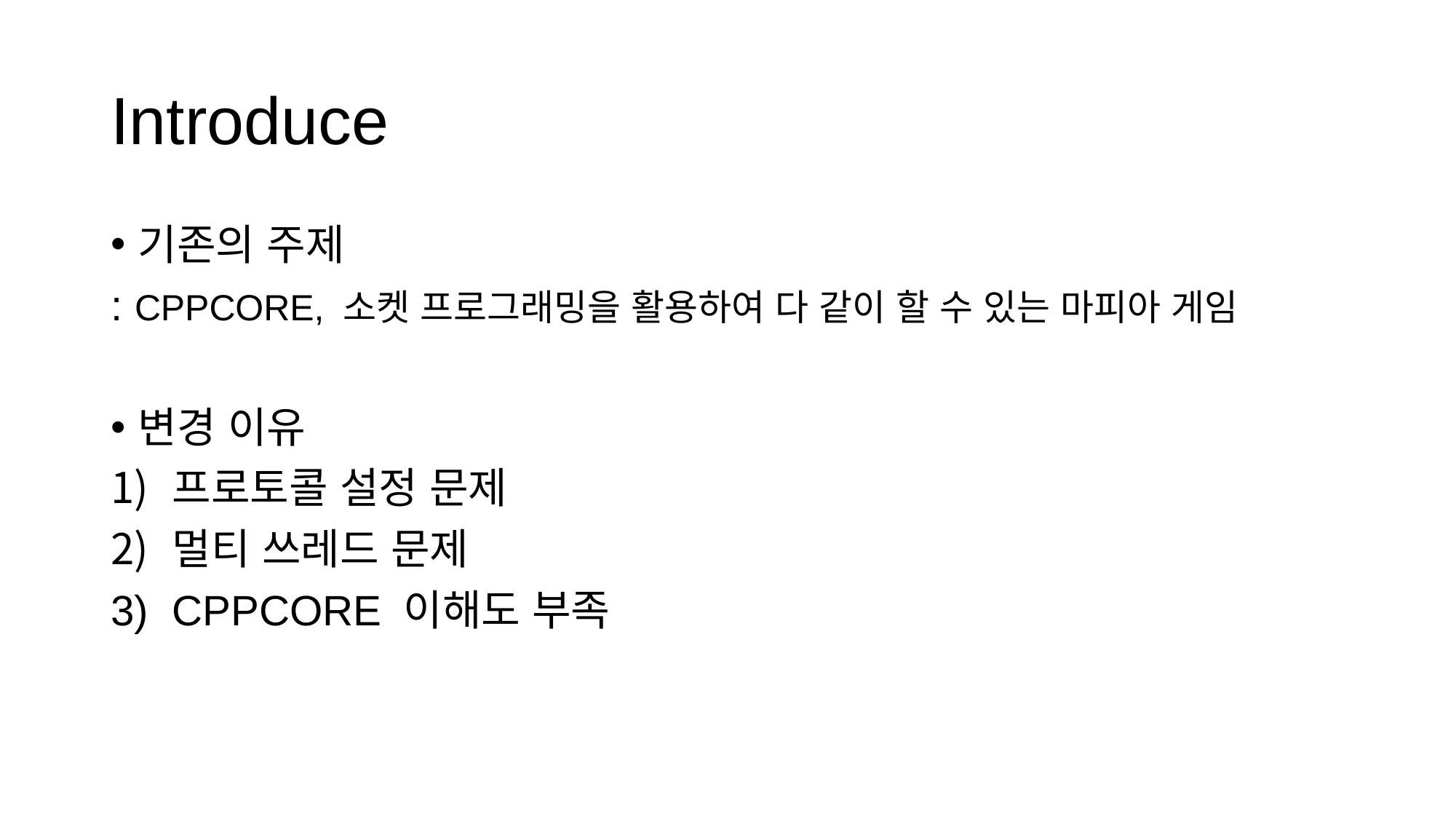

# Introduce
기존의 주제
: CPPCORE, 소켓 프로그래밍을 활용하여 다 같이 할 수 있는 마피아 게임

변경 이유
프로토콜 설정 문제
멀티 쓰레드 문제
CPPCORE 이해도 부족